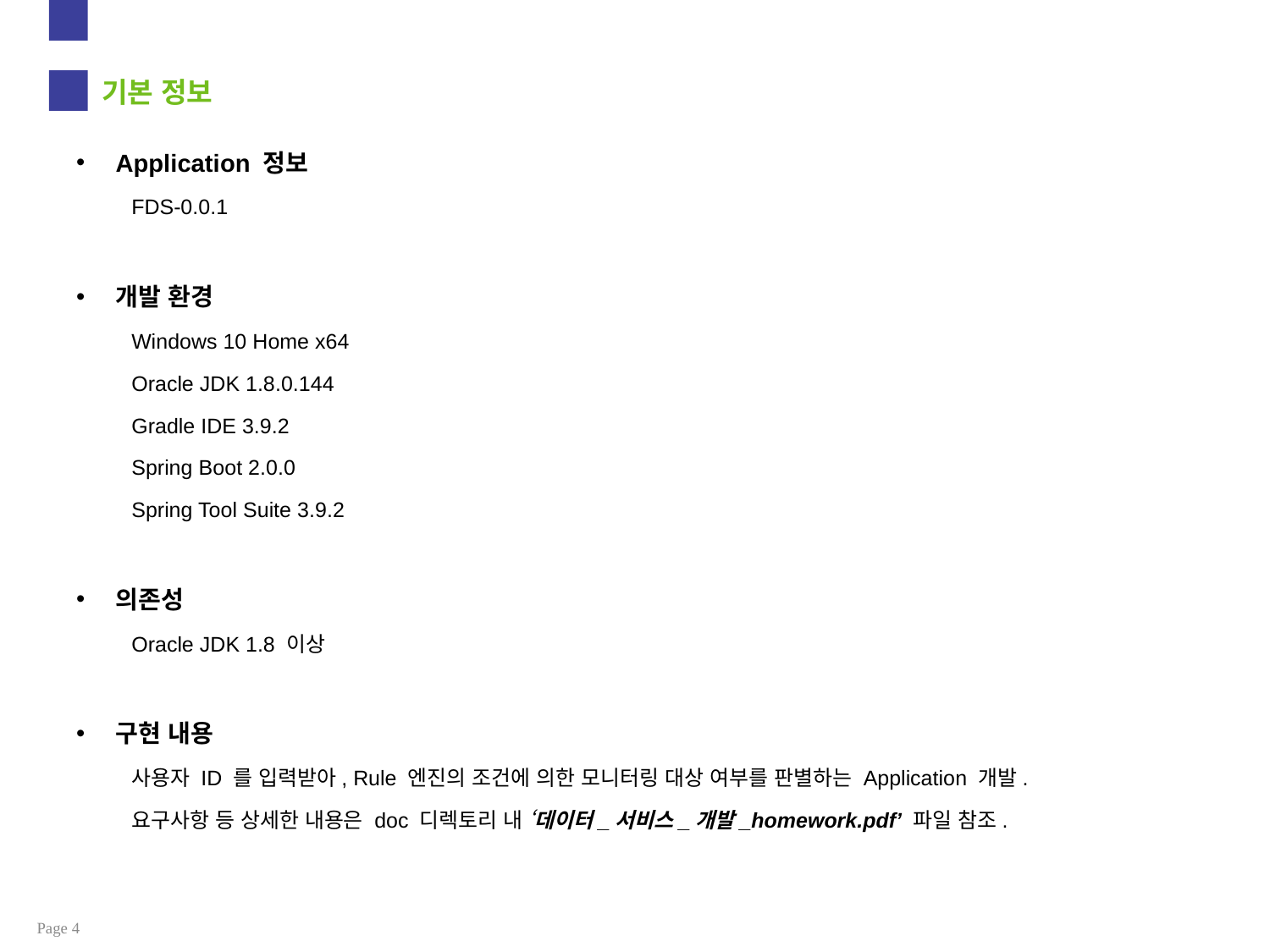

# 기본 정보
Application 정보
FDS-0.0.1

개발 환경
Windows 10 Home x64
Oracle JDK 1.8.0.144
Gradle IDE 3.9.2
Spring Boot 2.0.0
Spring Tool Suite 3.9.2

의존성
Oracle JDK 1.8 이상

구현 내용
사용자 ID 를 입력받아, Rule 엔진의 조건에 의한 모니터링 대상 여부를 판별하는 Application 개발.
요구사항 등 상세한 내용은 doc 디렉토리 내 ‘데이터_서비스_개발_homework.pdf’ 파일 참조.
Page 4